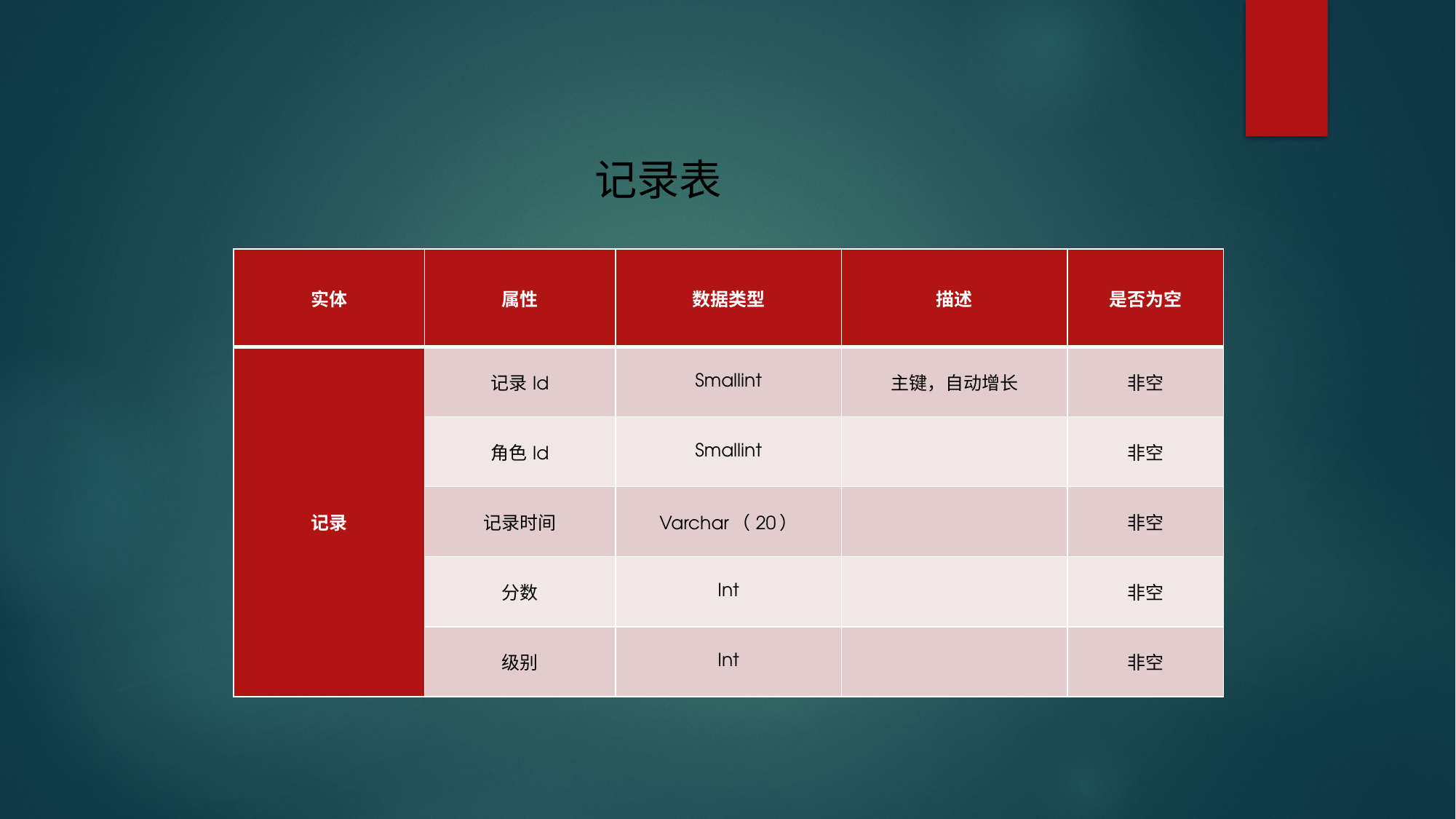

记录表
| 实体 | 属性 | 数据类型 | 描述 | 是否为空 |
| --- | --- | --- | --- | --- |
| 记录 | 记录Id | Smallint | 主键，自动增长 | 非空 |
|  | 角色Id | Smallint |  | 非空 |
|  | 记录时间 | Varchar（20） |  | 非空 |
|  | 分数 | Int |  | 非空 |
|  | 级别 | Int |  | 非空 |